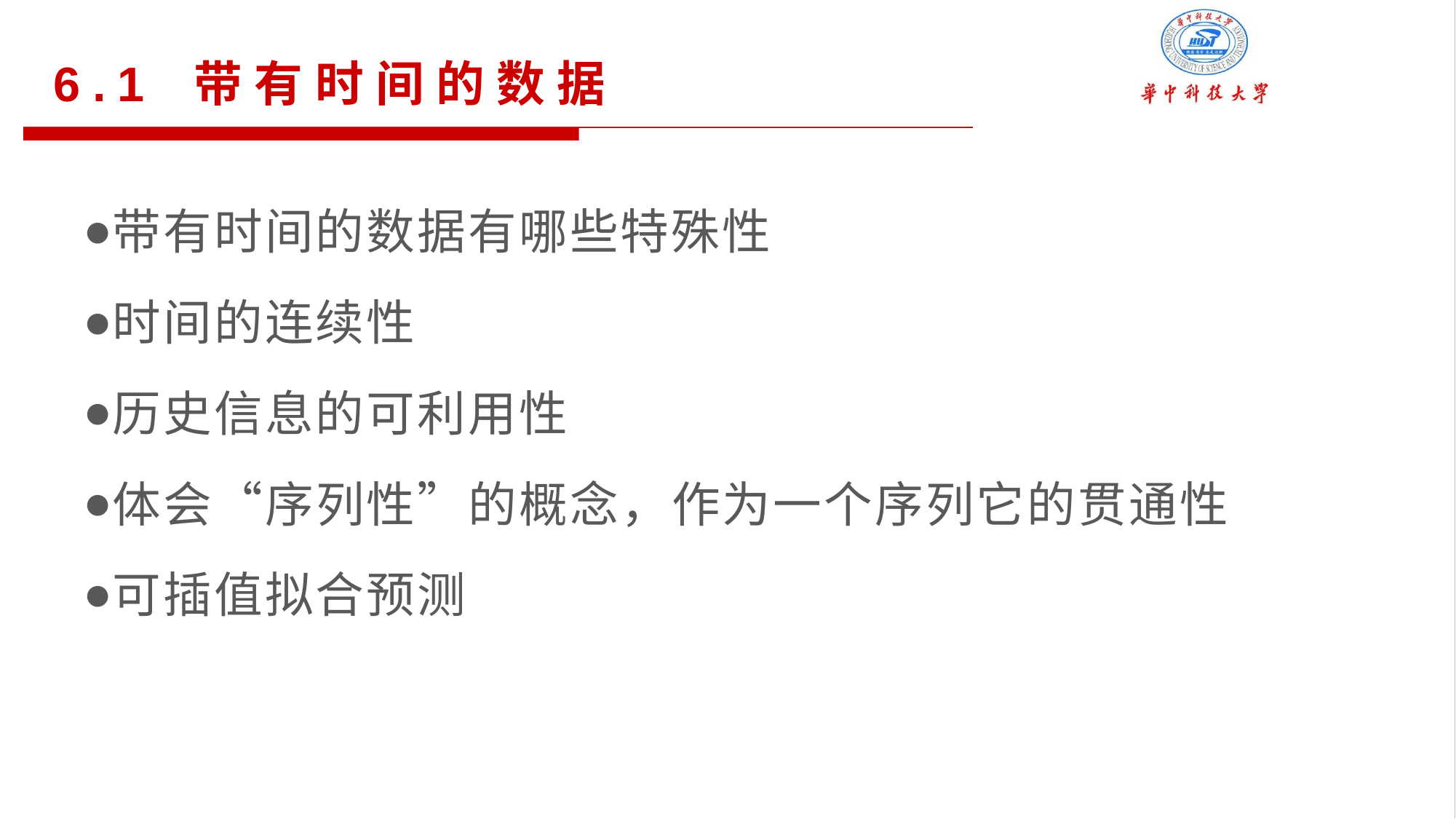

6.1 带有时间的数据

带有时间的数据有哪些特殊性
时间的连续性
历史信息的可利用性
体会“序列性”的概念，作为一个序列它的贯通性
可插值拟合预测